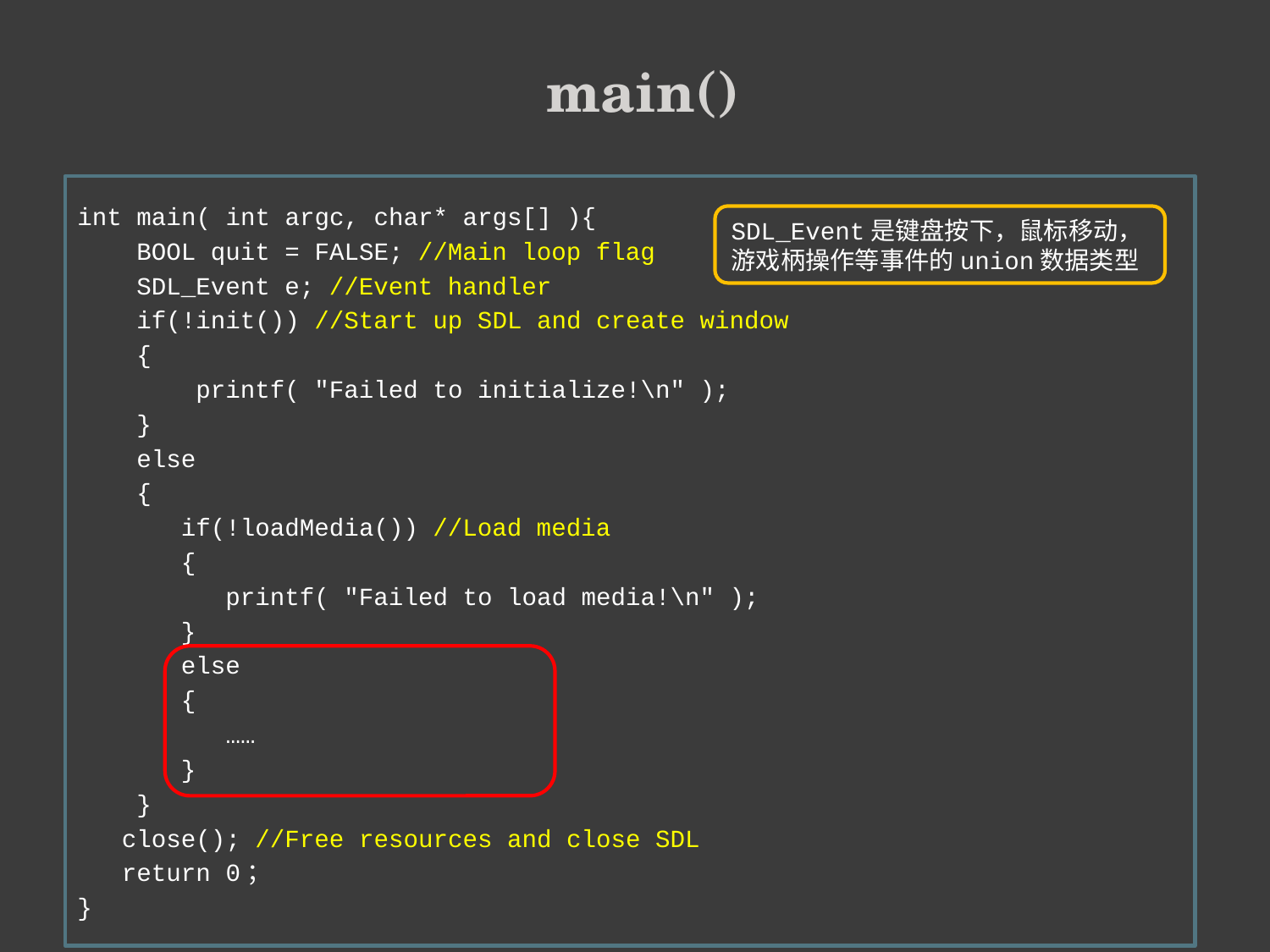

main()
int main( int argc, char* args[] ){
    BOOL quit = FALSE; //Main loop flag
    SDL_Event e; //Event handler
    if(!init()) //Start up SDL and create window
    {
        printf( "Failed to initialize!\n" );
    }
    else
    {
       if(!loadMedia()) //Load media
       {
          printf( "Failed to load media!\n" );
       }
       else
       {
          ……
       }
    }
   close(); //Free resources and close SDL
   return 0；
}
SDL_Event是键盘按下，鼠标移动，游戏柄操作等事件的union数据类型